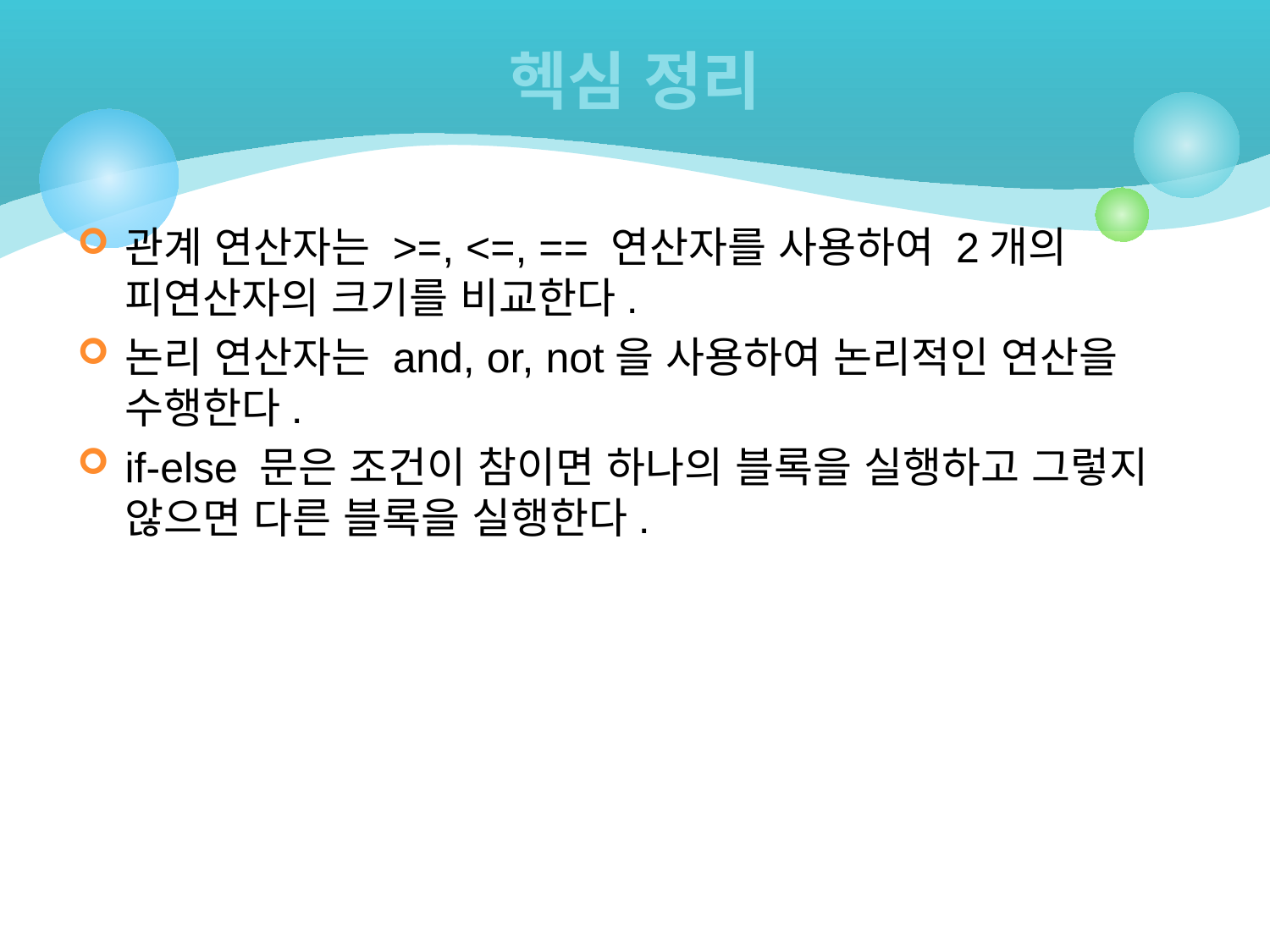

# 헥심 정리
관계 연산자는 >=, <=, == 연산자를 사용하여 2개의 피연산자의 크기를 비교한다.
논리 연산자는 and, or, not을 사용하여 논리적인 연산을 수행한다.
if-else 문은 조건이 참이면 하나의 블록을 실행하고 그렇지 않으면 다른 블록을 실행한다.